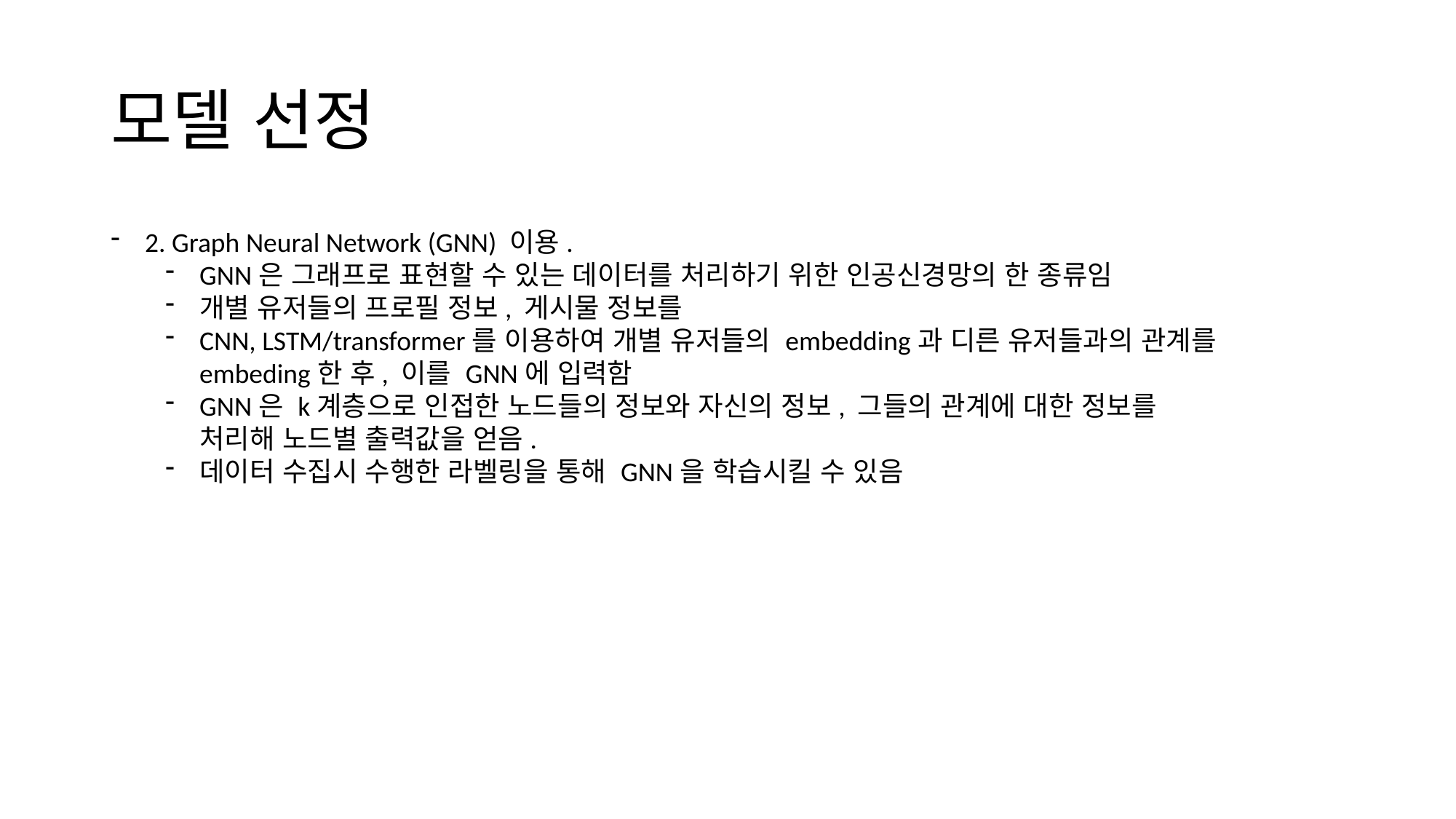

# 모델 선정
2. Graph Neural Network (GNN) 이용.
GNN은 그래프로 표현할 수 있는 데이터를 처리하기 위한 인공신경망의 한 종류임
개별 유저들의 프로필 정보, 게시물 정보를
CNN, LSTM/transformer를 이용하여 개별 유저들의 embedding과 디른 유저들과의 관계를 embeding한 후, 이를 GNN에 입력함
GNN은 k계층으로 인접한 노드들의 정보와 자신의 정보, 그들의 관계에 대한 정보를 처리해 노드별 출력값을 얻음.
데이터 수집시 수행한 라벨링을 통해 GNN을 학습시킬 수 있음